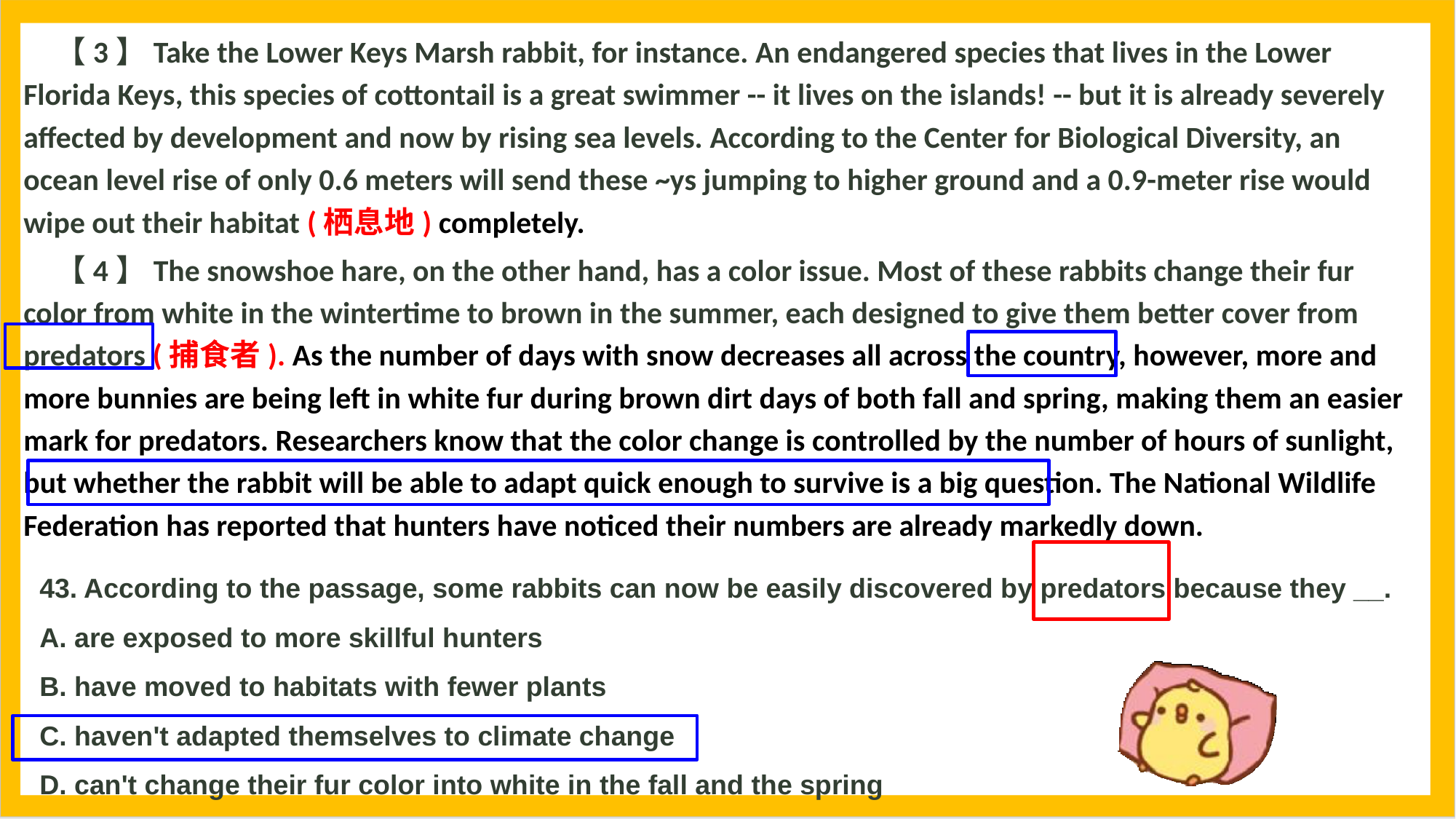

【3】Take the Lower Keys Marsh rabbit, for instance. An endangered species that lives in the Lower Florida Keys, this species of cottontail is a great swimmer -- it lives on the islands! -- but it is already severely affected by development and now by rising sea levels. According to the Center for Biological Diversity, an ocean level rise of only 0.6 meters will send these ~ys jumping to higher ground and a 0.9-meter rise would wipe out their habitat (栖息地) completely.
【4】The snowshoe hare, on the other hand, has a color issue. Most of these rabbits change their fur color from white in the wintertime to brown in the summer, each designed to give them better cover from predators (捕食者). As the number of days with snow decreases all across the country, however, more and more bunnies are being left in white fur during brown dirt days of both fall and spring, making them an easier mark for predators. Researchers know that the color change is controlled by the number of hours of sunlight, but whether the rabbit will be able to adapt quick enough to survive is a big question. The National Wildlife Federation has reported that hunters have noticed their numbers are already markedly down.

43. According to the passage, some rabbits can now be easily discovered by predators because they __.
A. are exposed to more skillful hunters
B. have moved to habitats with fewer plants
C. haven't adapted themselves to climate change
D. can't change their fur color into white in the fall and the spring